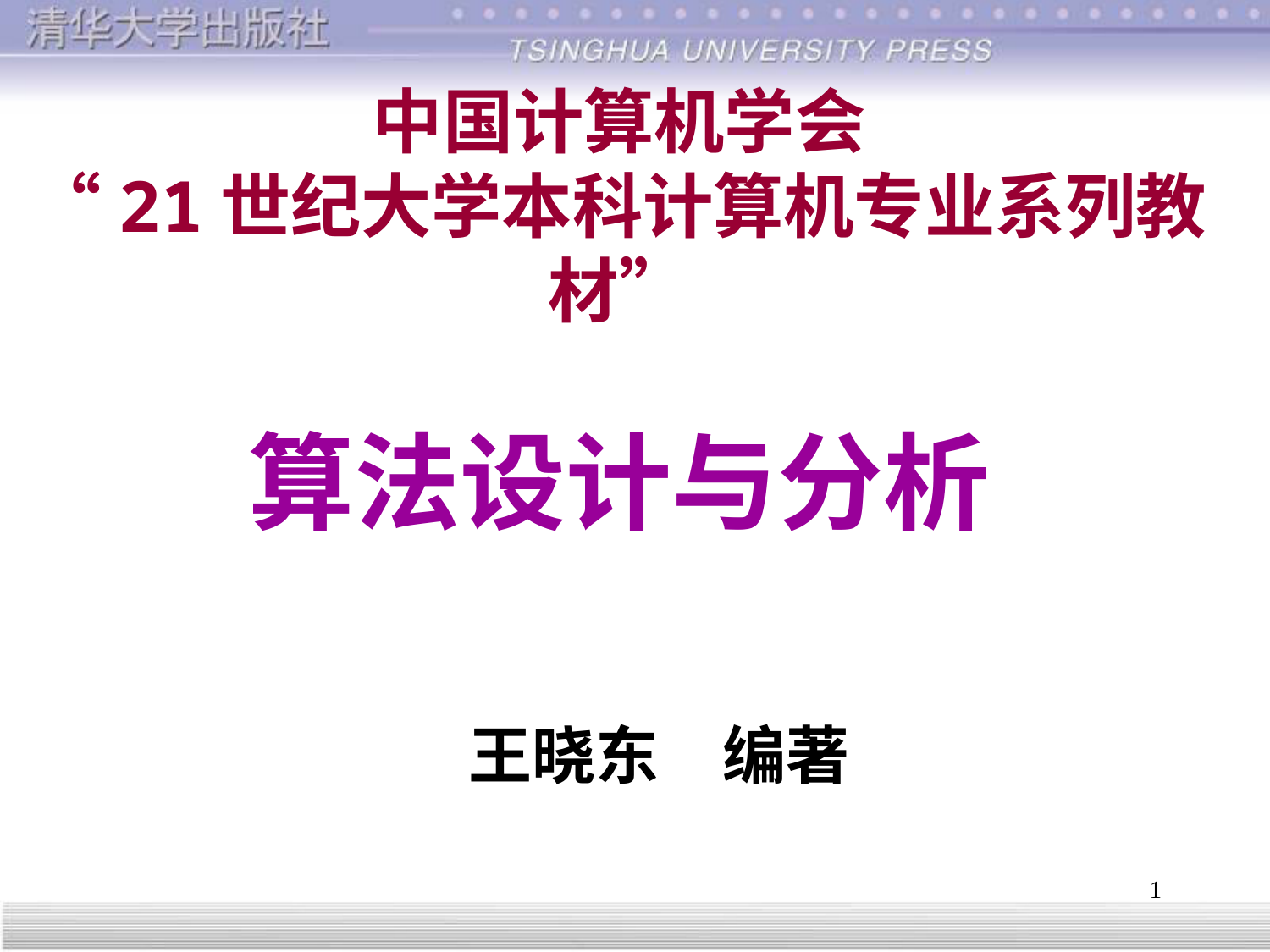

# 中国计算机学会 “21世纪大学本科计算机专业系列教材” 算法设计与分析
王晓东	编著
1